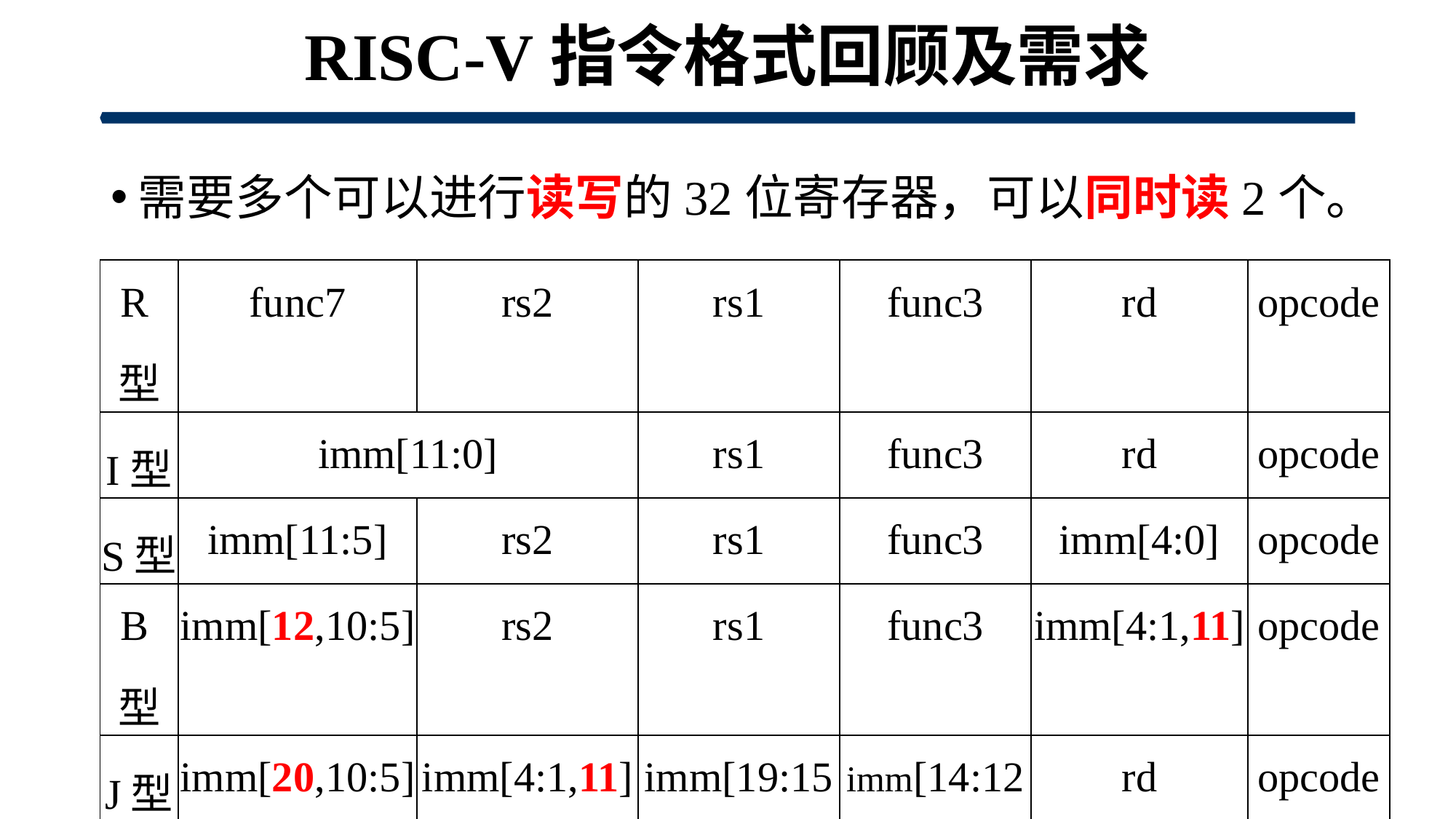

# RISC-V指令格式回顾及需求
需要多个可以进行读写的32位寄存器，可以同时读2个。
| R型 | func7 | rs2 | rs1 | func3 | rd | opcode |
| --- | --- | --- | --- | --- | --- | --- |
| I型 | imm[11:0] |  | rs1 | func3 | rd | opcode |
| S型 | imm[11:5] | rs2 | rs1 | func3 | imm[4:0] | opcode |
| B型 | imm[12,10:5] | rs2 | rs1 | func3 | imm[4:1,11] | opcode |
| J型 | imm[20,10:5] | imm[4:1,11] | imm[19:15] | imm[14:12] | rd | opcode |
| U型 | imm[31:25] | imm[24:20] | imm[19:15] | imm[14:12] | rd | opcode |
8